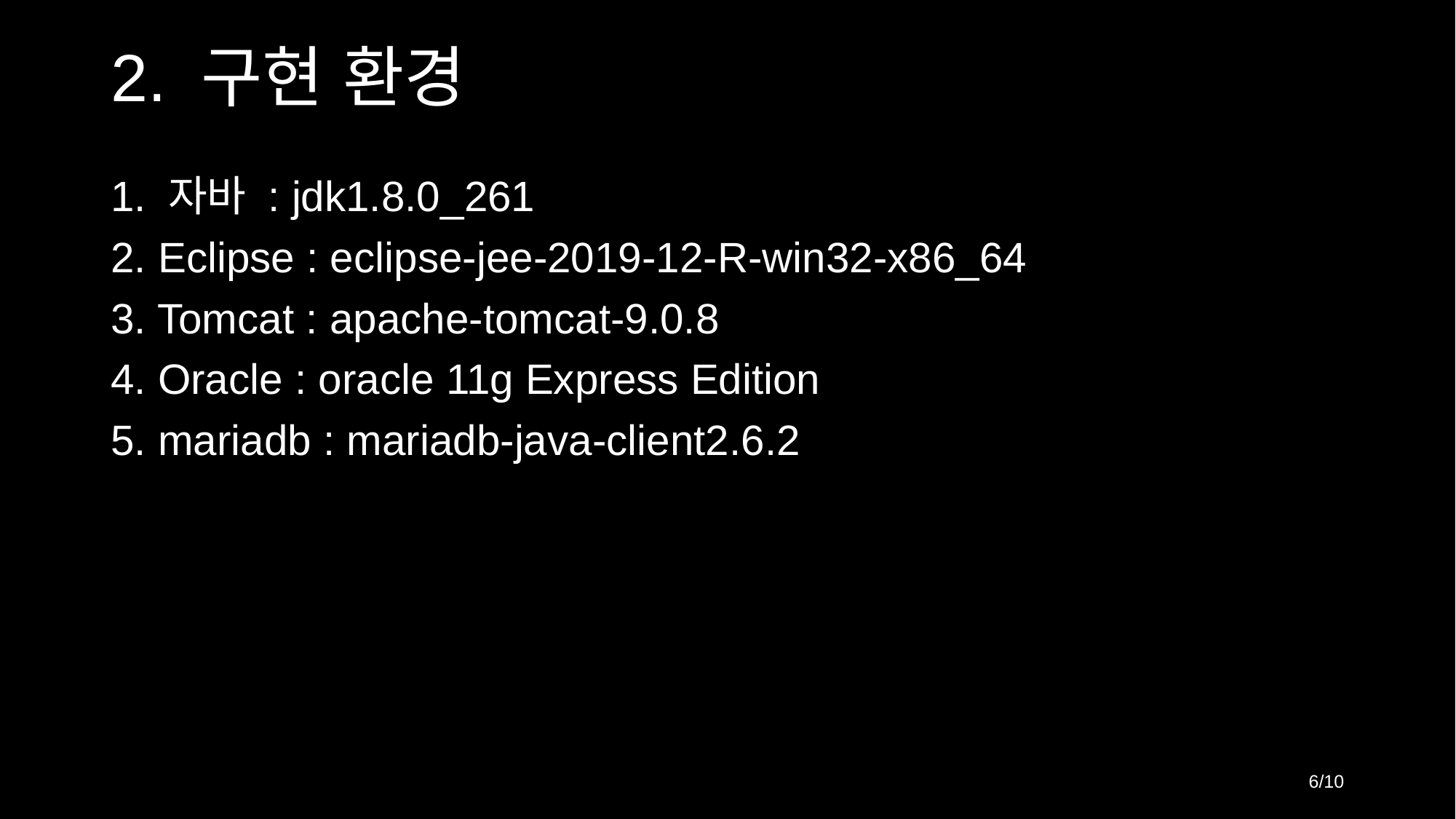

# 2. 구현 환경
1. 자바 : jdk1.8.0_261
2. Eclipse : eclipse-jee-2019-12-R-win32-x86_64
3. Tomcat : apache-tomcat-9.0.8
4. Oracle : oracle 11g Express Edition
5. mariadb : mariadb-java-client2.6.2
6/10